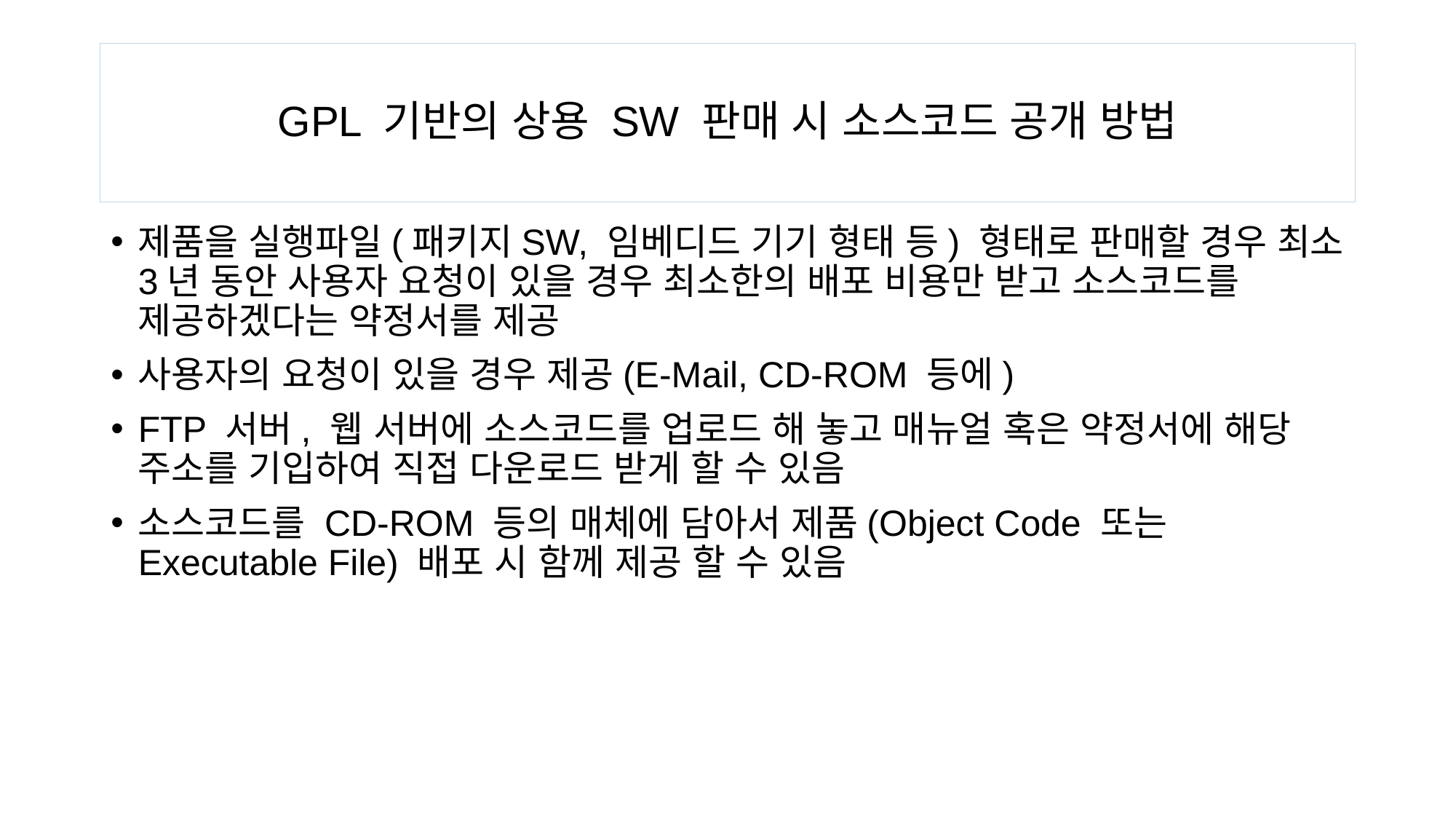

# GPL 기반의 상용 SW 판매 시 소스코드 공개 방법
제품을 실행파일(패키지SW, 임베디드 기기 형태 등) 형태로 판매할 경우 최소 3년 동안 사용자 요청이 있을 경우 최소한의 배포 비용만 받고 소스코드를 제공하겠다는 약정서를 제공
사용자의 요청이 있을 경우 제공(E-Mail, CD-ROM 등에)
FTP 서버, 웹 서버에 소스코드를 업로드 해 놓고 매뉴얼 혹은 약정서에 해당 주소를 기입하여 직접 다운로드 받게 할 수 있음
소스코드를 CD-ROM 등의 매체에 담아서 제품(Object Code 또는 Executable File) 배포 시 함께 제공 할 수 있음